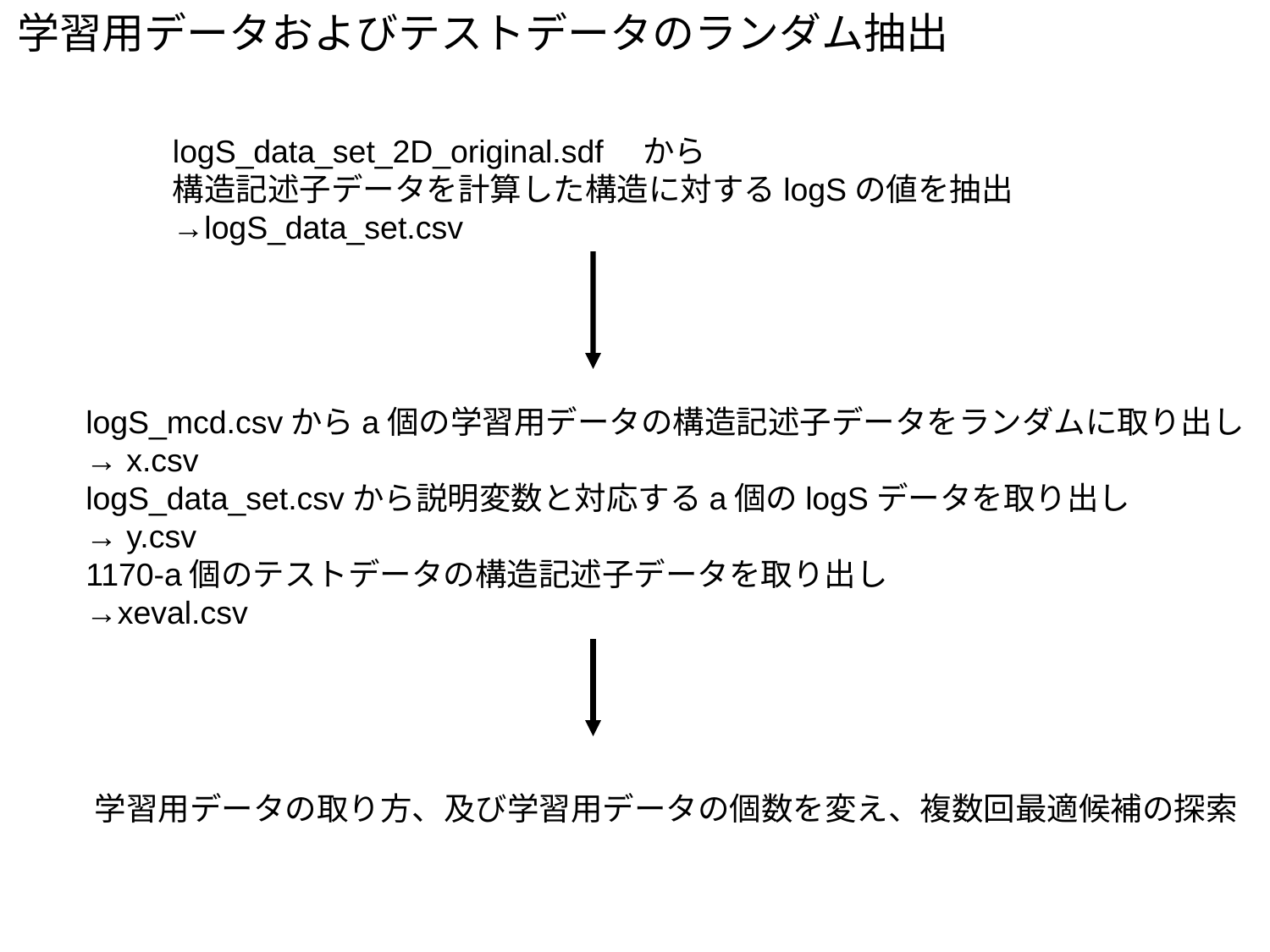

学習用データおよびテストデータのランダム抽出
logS_data_set_2D_original.sdf　から
構造記述子データを計算した構造に対するlogSの値を抽出
→logS_data_set.csv
logS_mcd.csvからa個の学習用データの構造記述子データをランダムに取り出し
→ x.csv
logS_data_set.csvから説明変数と対応するa個のlogSデータを取り出し
→ y.csv
1170-a個のテストデータの構造記述子データを取り出し
→xeval.csv
学習用データの取り方、及び学習用データの個数を変え、複数回最適候補の探索